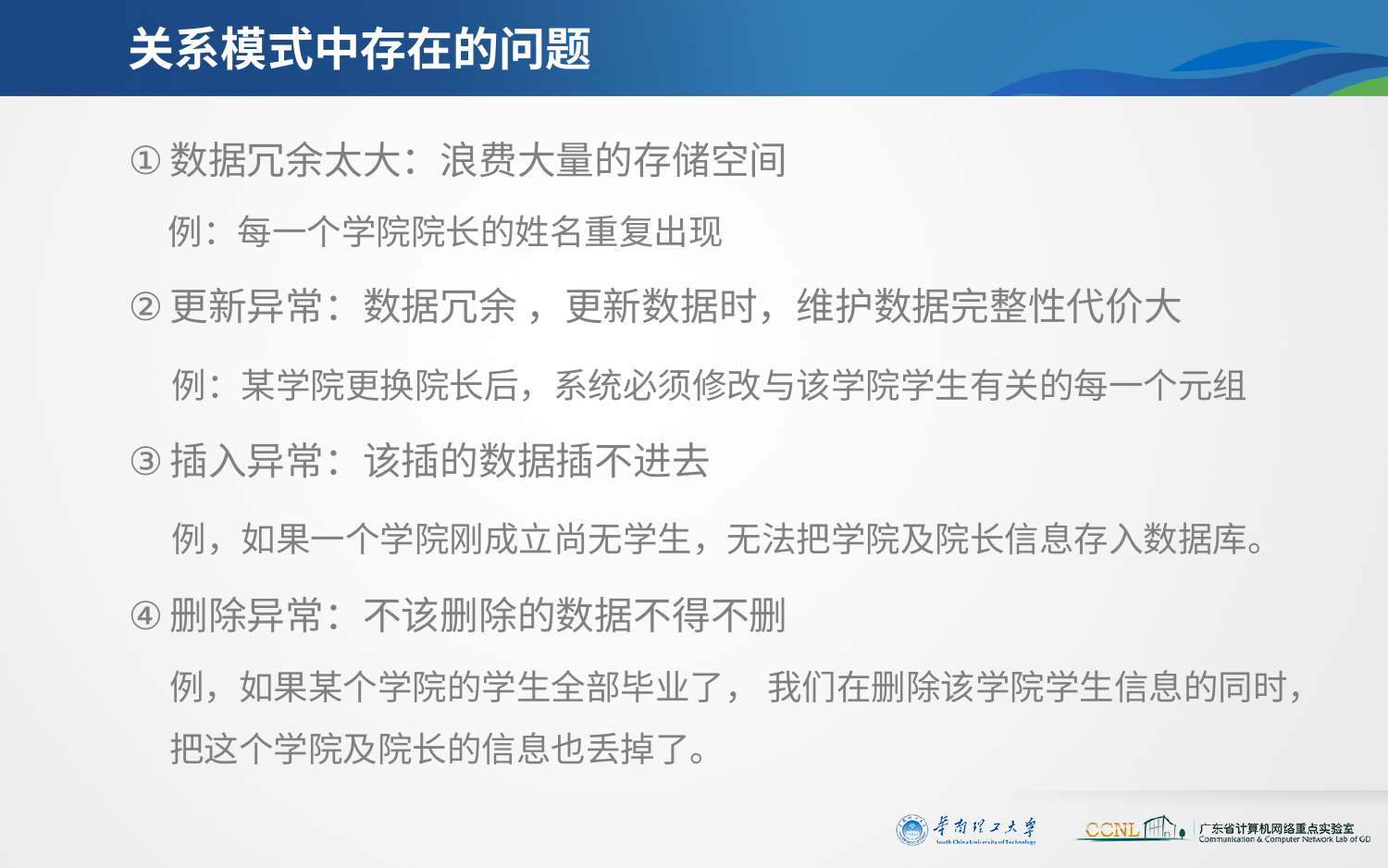

# 关系模式中存在的问题
数据冗余太大：浪费大量的存储空间
    例：每一个学院院长的姓名重复出现
更新异常：数据冗余 ，更新数据时，维护数据完整性代价大
    例：某学院更换院长后，系统必须修改与该学院学生有关的每一个元组
插入异常：该插的数据插不进去
    例，如果一个学院刚成立尚无学生，无法把学院及院长信息存入数据库。
删除异常：不该删除的数据不得不删
例，如果某个学院的学生全部毕业了， 我们在删除该学院学生信息的同时，把这个学院及院长的信息也丢掉了。